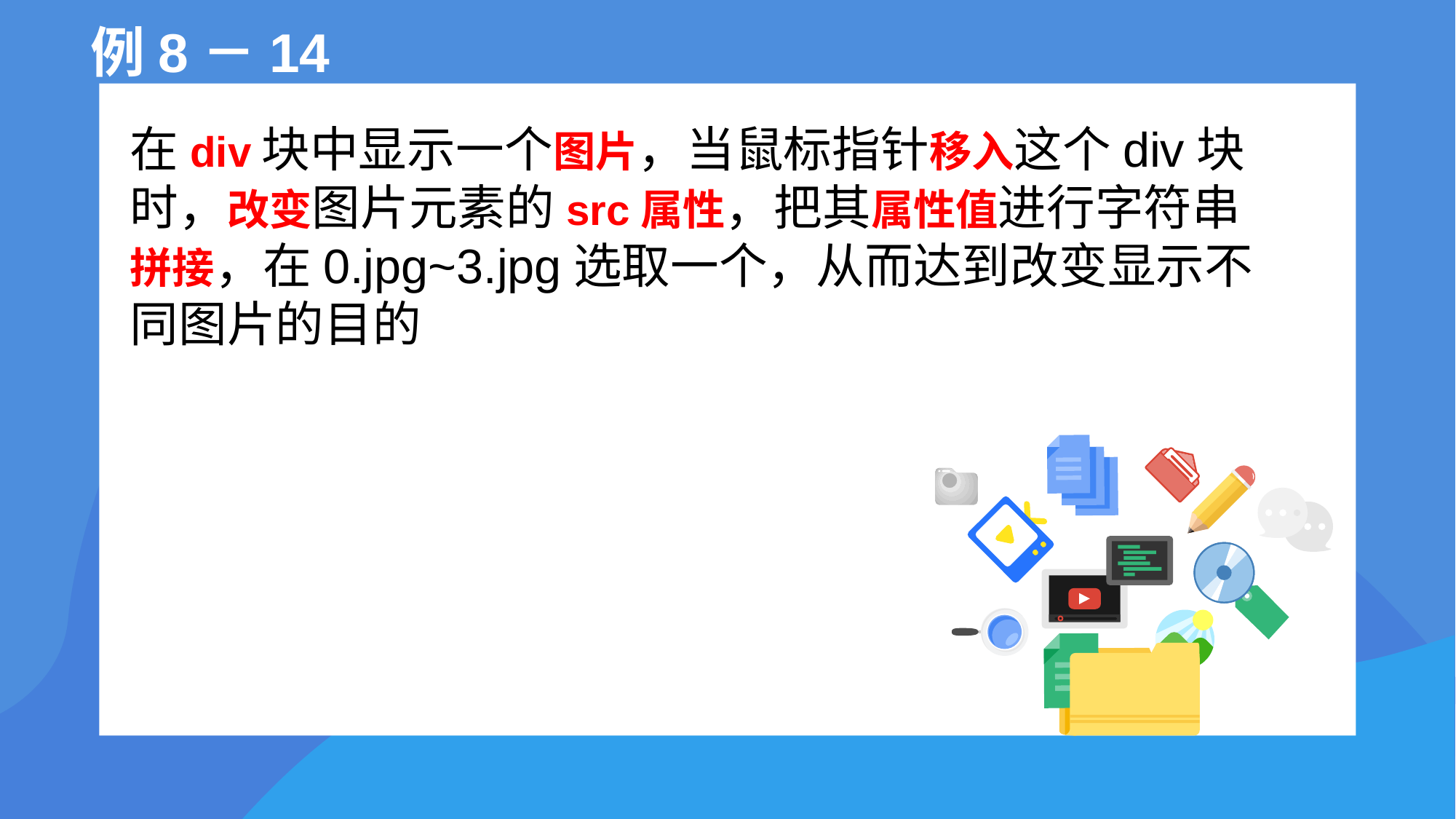

# 例8－14
在div块中显示一个图片，当鼠标指针移入这个div块时，改变图片元素的src属性，把其属性值进行字符串拼接，在0.jpg~3.jpg选取一个，从而达到改变显示不同图片的目的